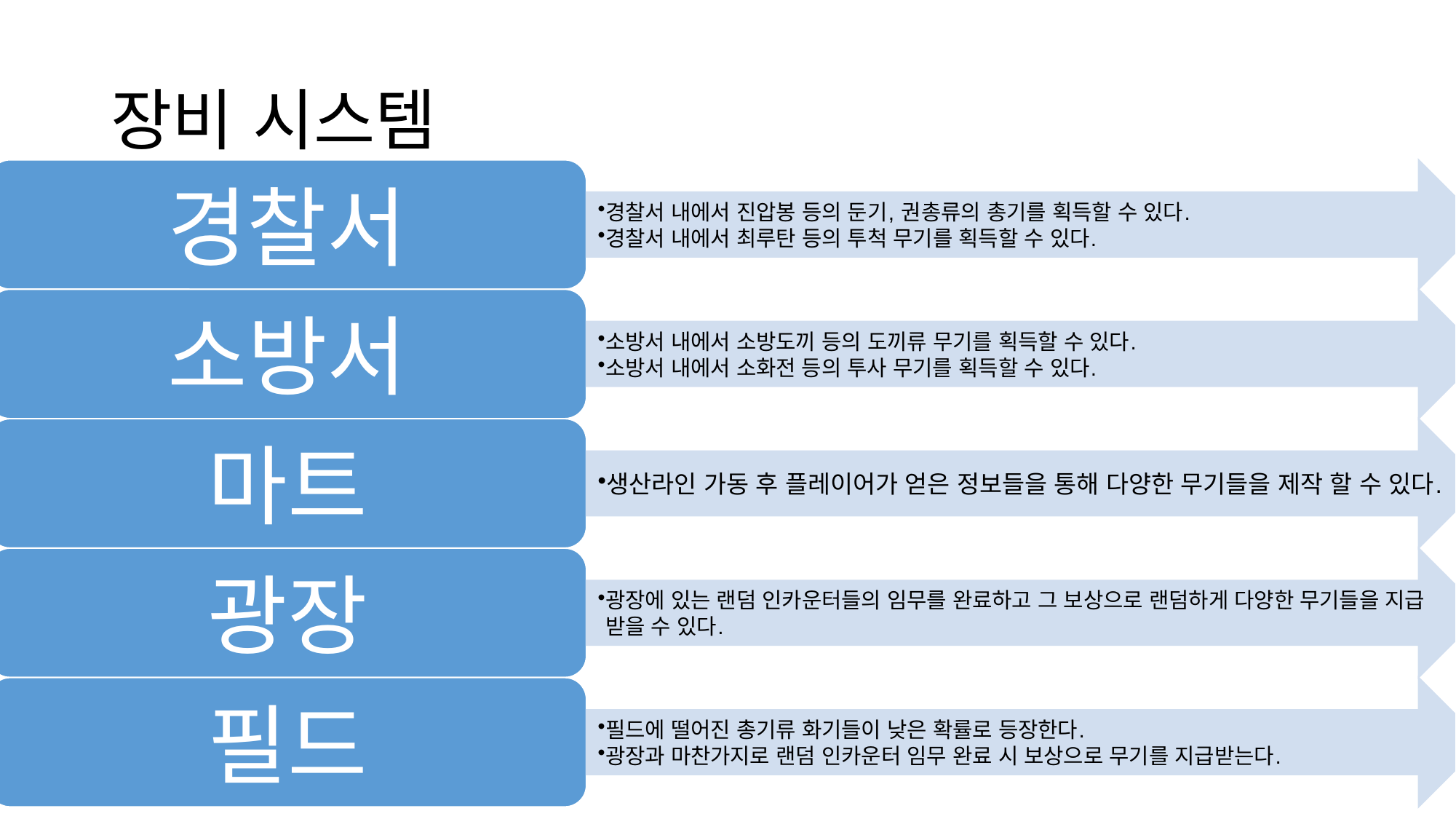

# 장비 시스템
경찰서
필드
필드에 떨어진 총기류 화기들이 낮은 확률로 등장한다.
광장과 마찬가지로 랜덤 인카운터 임무 완료 시 보상으로 무기를 지급받는다.
광장
소방서
마트
소방서 내에서 소방도끼 등의 도끼류 무기를 획득할 수 있다.
경찰서 내에서 최루탄 등의 투척 무기를 획득할 수 있다.
경찰서 내에서 진압봉 등의 둔기, 권총류의 총기를 획득할 수 있다.
소방서 내에서 소화전 등의 투사 무기를 획득할 수 있다.
생산라인 가동 후 플레이어가 얻은 정보들을 통해 다양한 무기들을 제작 할 수 있다.
광장에 있는 랜덤 인카운터들의 임무를 완료하고 그 보상으로 랜덤하게 다양한 무기들을 지급 받을 수 있다.